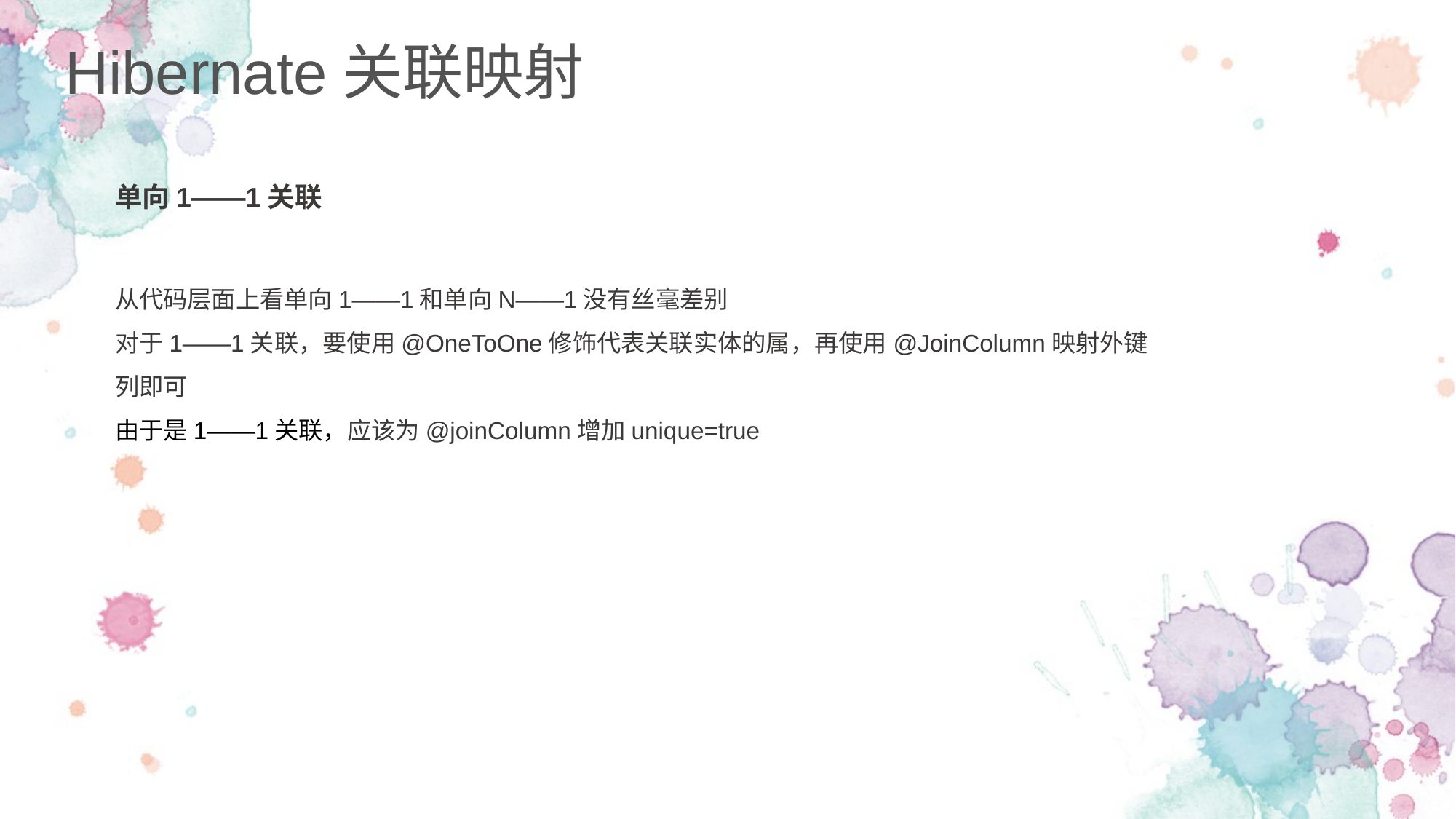

Hibernate关联映射
单向1——1关联
从代码层面上看单向1——1和单向N——1没有丝毫差别
对于1——1关联，要使用@OneToOne修饰代表关联实体的属，再使用@JoinColumn映射外键列即可
由于是1——1关联，应该为@joinColumn增加unique=true